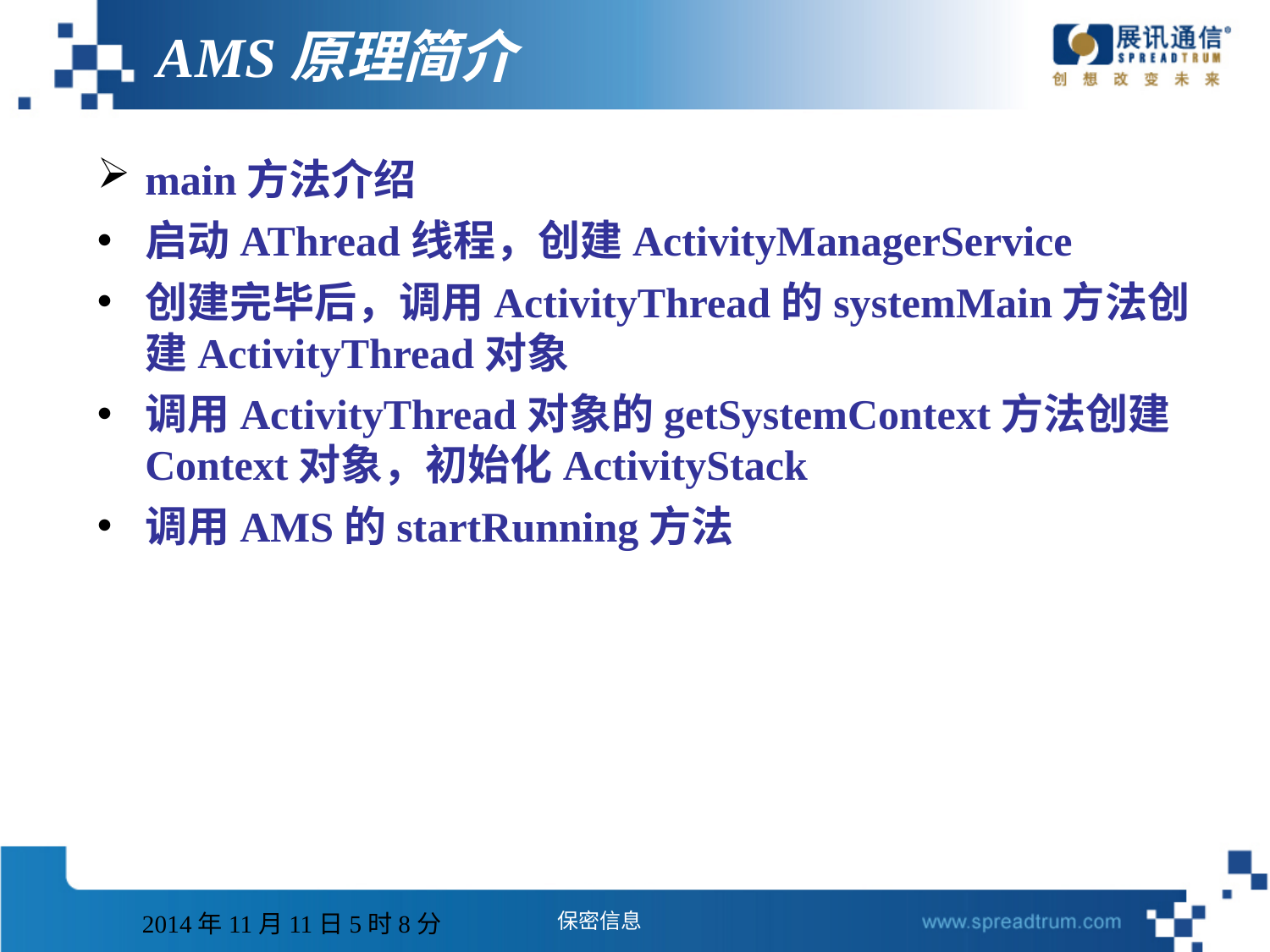

# AMS原理简介
main方法介绍
启动AThread线程，创建ActivityManagerService
创建完毕后，调用ActivityThread的systemMain方法创建ActivityThread对象
调用ActivityThread对象的getSystemContext方法创建Context对象，初始化ActivityStack
调用AMS的startRunning方法
2014年11月11日5时8分